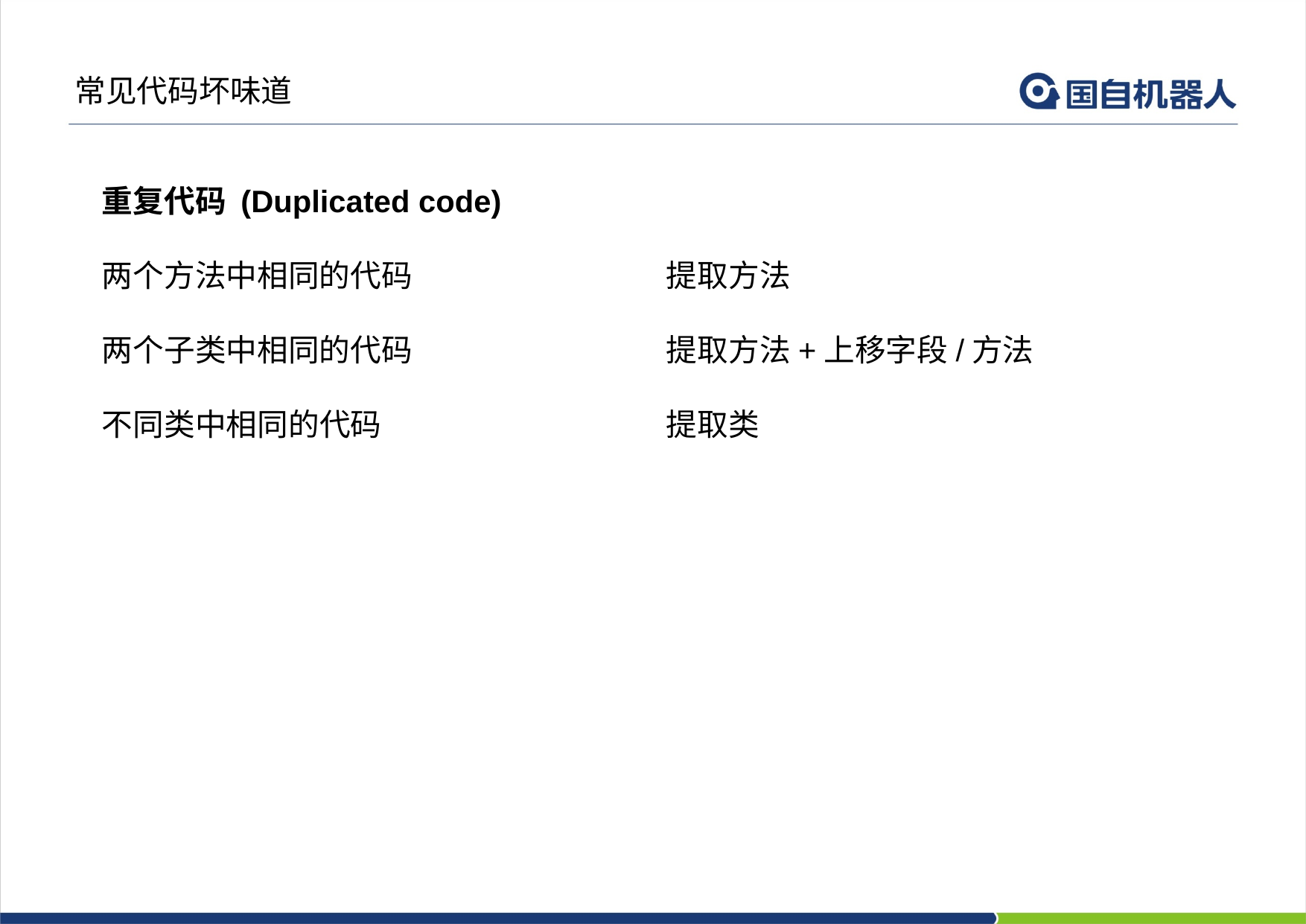

常见代码坏味道
重复代码 (Duplicated code)

两个方法中相同的代码

两个子类中相同的代码

不同类中相同的代码

提取方法

提取方法+上移字段/方法

提取类